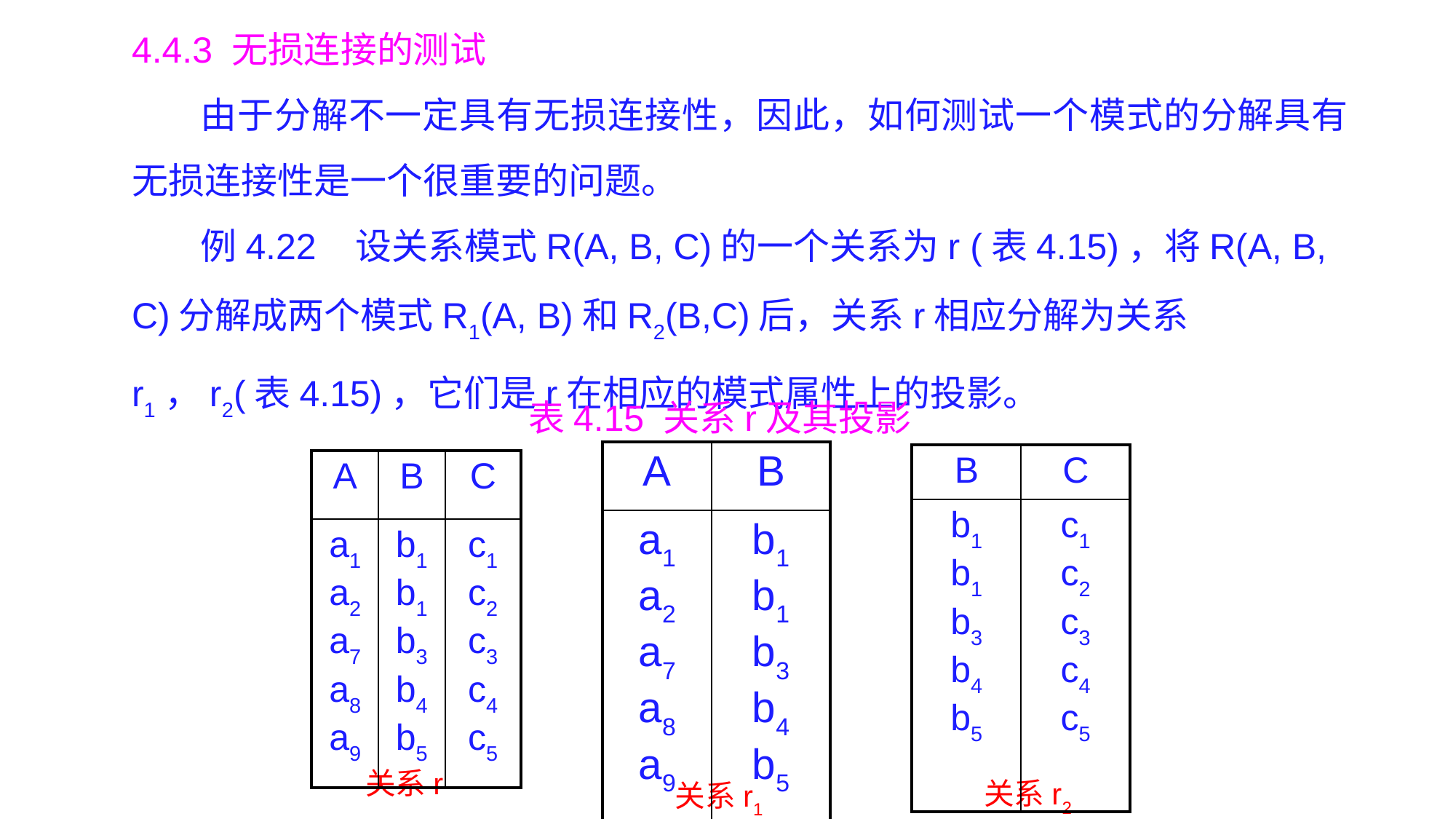

4.4.3 无损连接的测试
由于分解不一定具有无损连接性，因此，如何测试一个模式的分解具有无损连接性是一个很重要的问题。
例4.22   设关系模式R(A, B, C)的一个关系为r (表4.15)，将R(A, B, C)分解成两个模式R1(A, B)和R2(B,C)后，关系r相应分解为关系r1，r2(表4.15)，它们是r在相应的模式属性上的投影。
 表4.15 关系r及其投影
| A | B |
| --- | --- |
| a1 a2 a7 a8 a9 | b1 b1 b3 b4 b5 |
| B | C |
| --- | --- |
| b1 b1 b3 b4 b5 | c1 c2 c3 c4 c5 |
| A | B | C |
| --- | --- | --- |
| a1 a2 a7 a8 a9 | b1 b1 b3 b4 b5 | c1 c2 c3 c4 c5 |
关系r
关系r2
关系r1